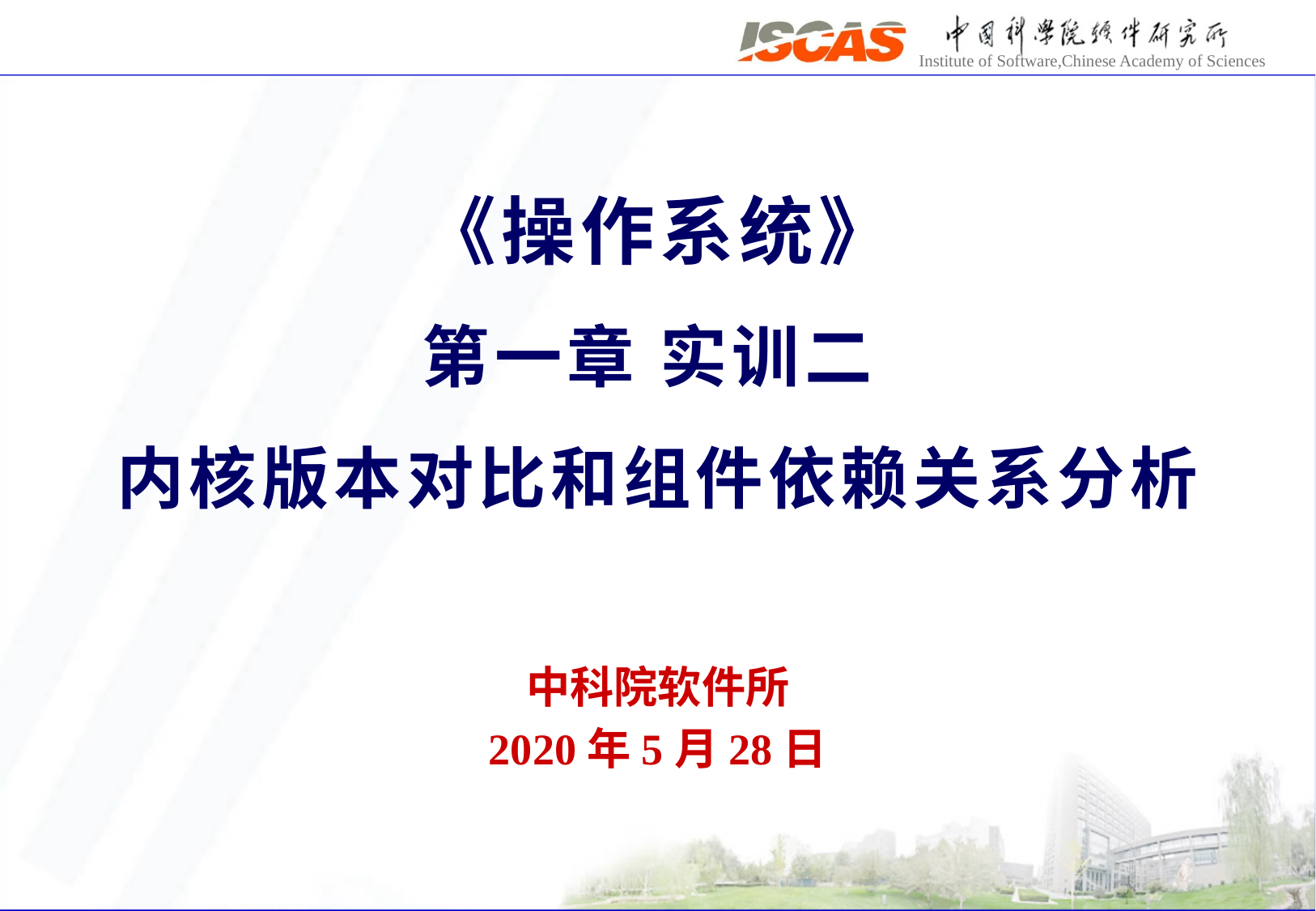

《操作系统》
第一章 实训二
内核版本对比和组件依赖关系分析
中科院软件所
2020年5月28日